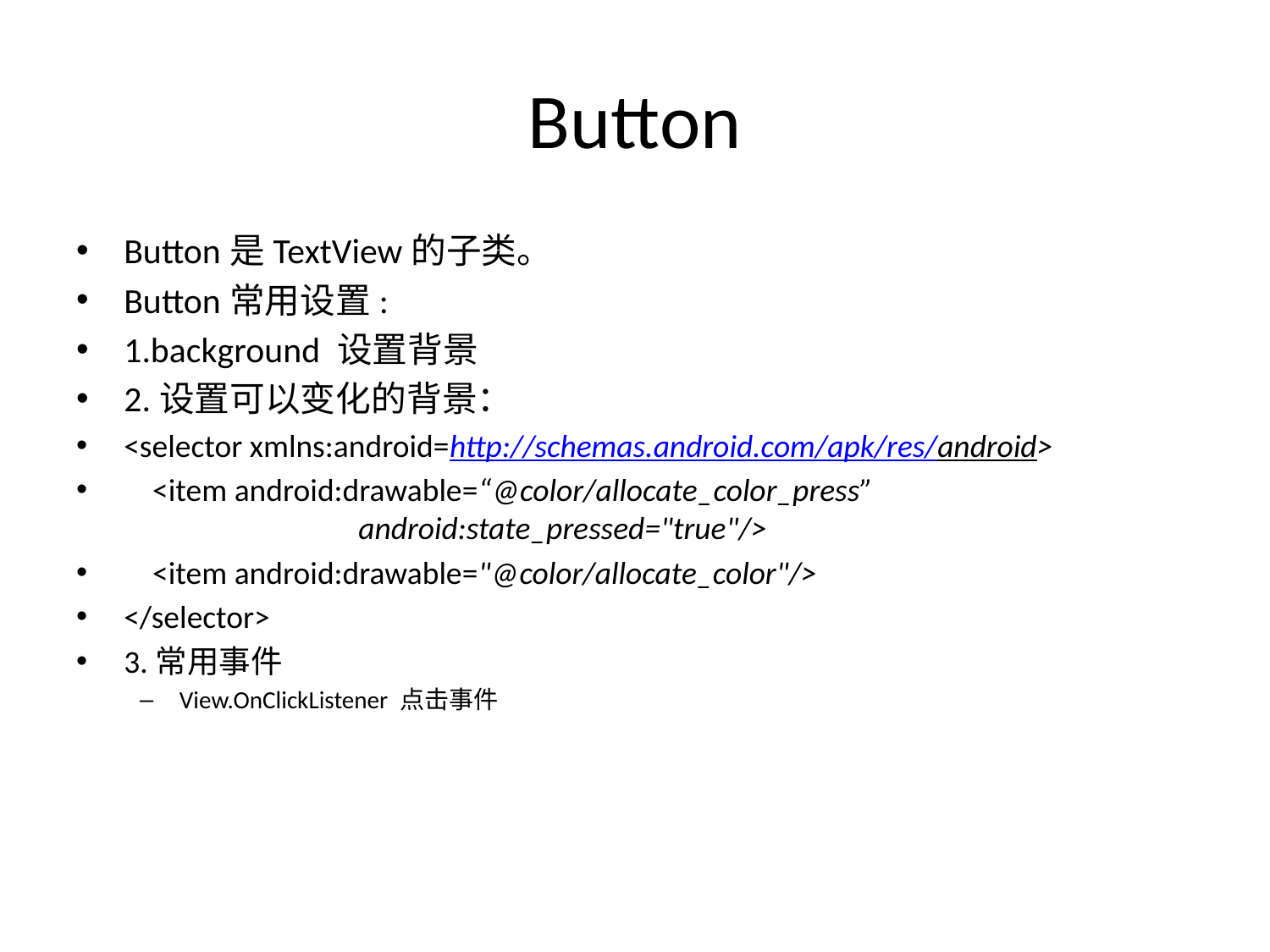

# Button
Button是TextView的子类。
Button常用设置:
1.background 设置背景
2.设置可以变化的背景：
<selector xmlns:android=http://schemas.android.com/apk/res/android>
    <item android:drawable=“@color/allocate_color_press” 				               android:state_pressed="true"/>
    <item android:drawable="@color/allocate_color"/>
</selector>
3.常用事件
View.OnClickListener 点击事件